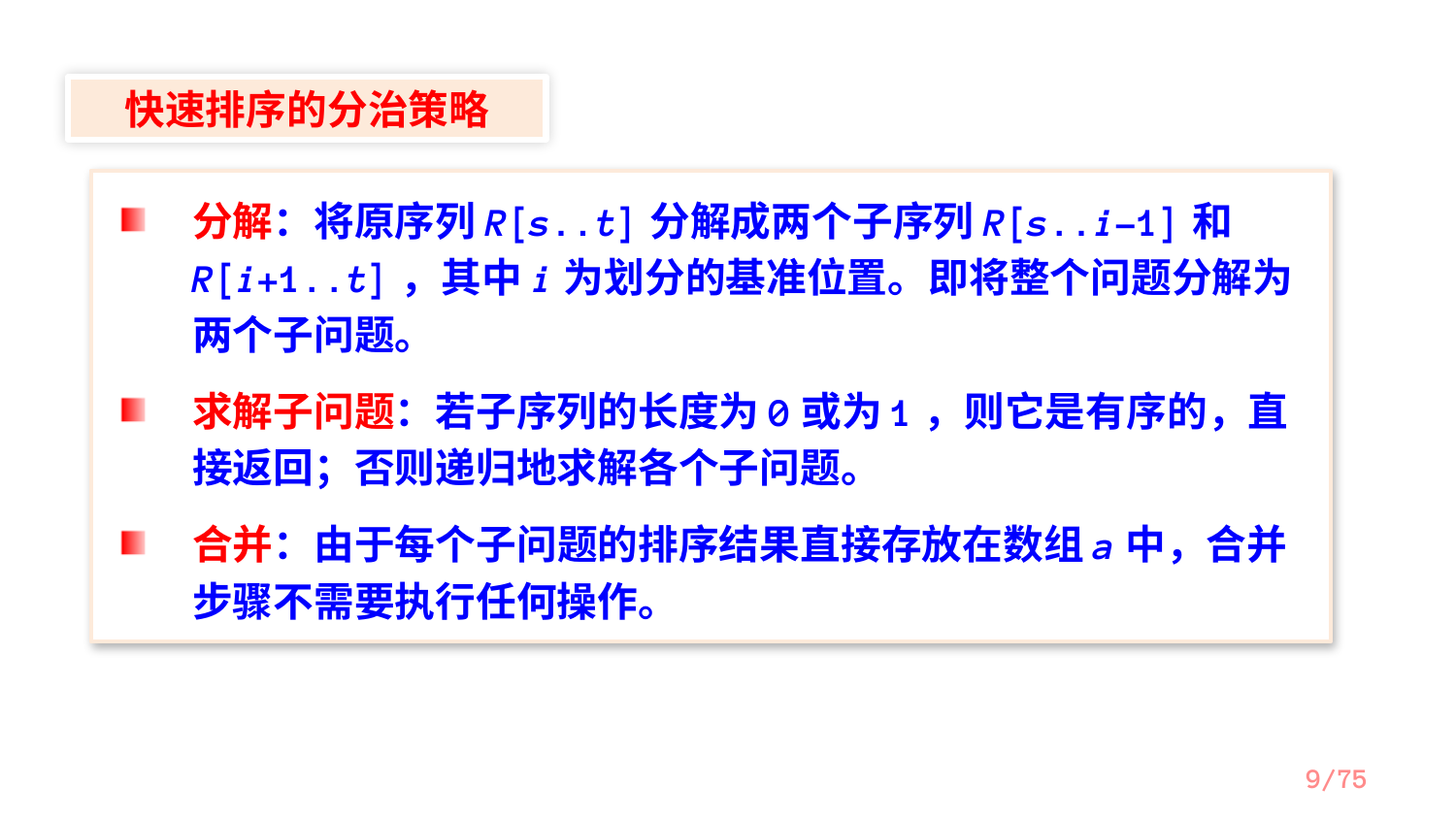

快速排序的分治策略
分解：将原序列R[s..t]分解成两个子序列R[s..i-1]和R[i+1..t]，其中i为划分的基准位置。即将整个问题分解为两个子问题。
求解子问题：若子序列的长度为0或为1，则它是有序的，直接返回；否则递归地求解各个子问题。
合并：由于每个子问题的排序结果直接存放在数组a中，合并步骤不需要执行任何操作。
9/75